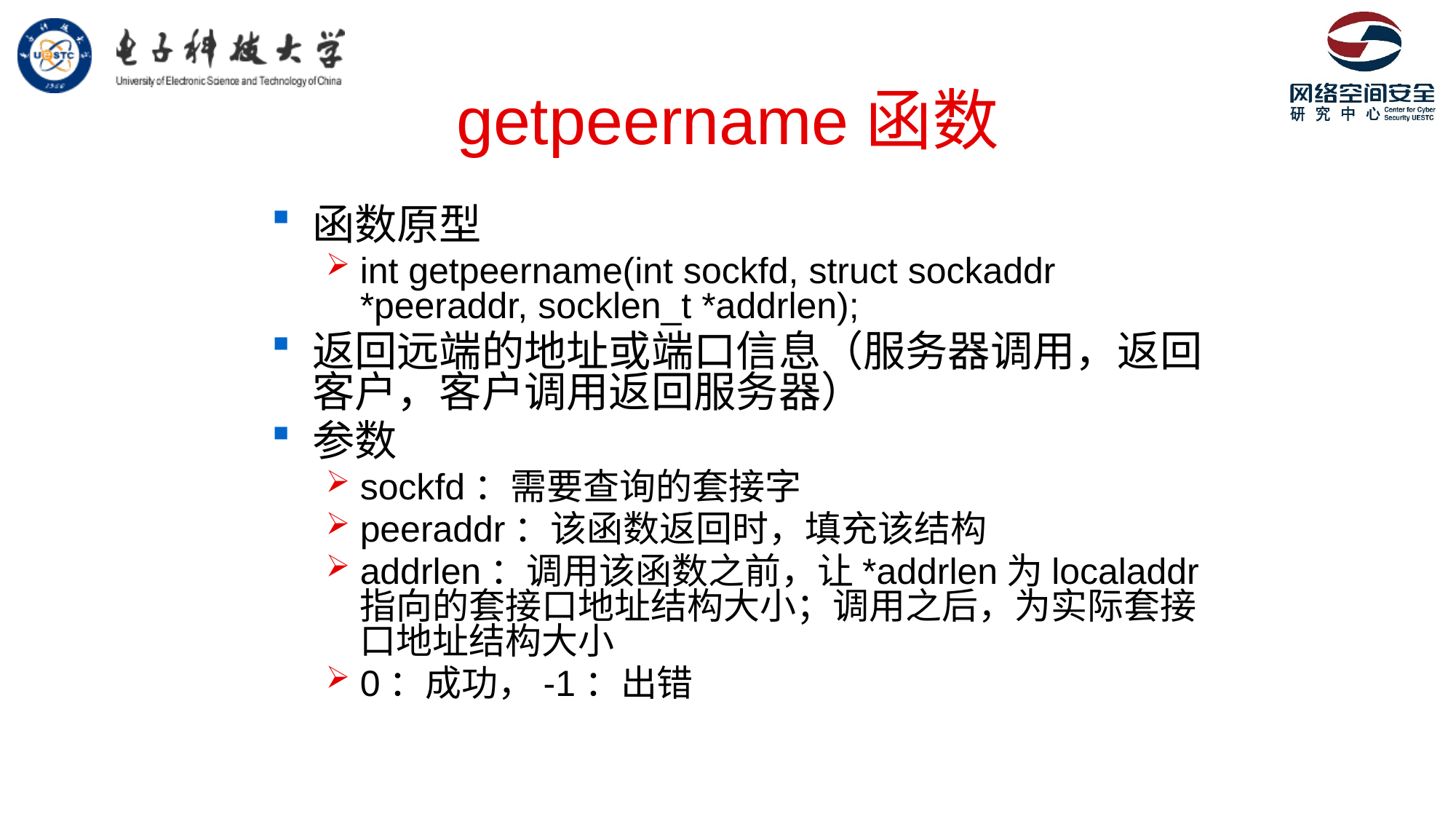

# getpeername函数
函数原型
int getpeername(int sockfd, struct sockaddr *peeraddr, socklen_t *addrlen);
返回远端的地址或端口信息（服务器调用，返回客户，客户调用返回服务器）
参数
sockfd：需要查询的套接字
peeraddr：该函数返回时，填充该结构
addrlen：调用该函数之前，让*addrlen为localaddr指向的套接口地址结构大小；调用之后，为实际套接口地址结构大小
0：成功，-1：出错